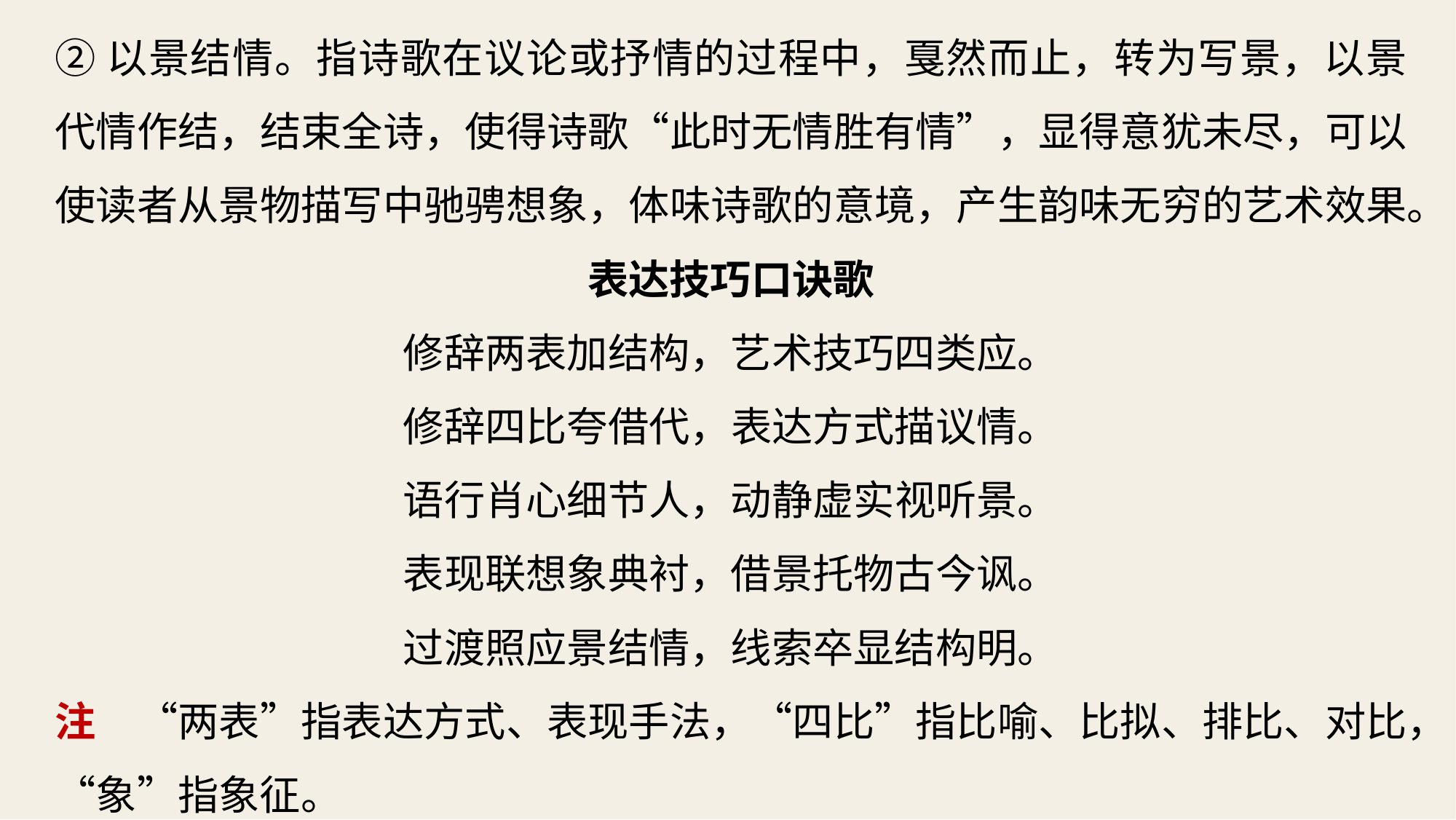

②以景结情。指诗歌在议论或抒情的过程中，戛然而止，转为写景，以景代情作结，结束全诗，使得诗歌“此时无情胜有情”，显得意犹未尽，可以使读者从景物描写中驰骋想象，体味诗歌的意境，产生韵味无穷的艺术效果。
表达技巧口诀歌
修辞两表加结构，艺术技巧四类应。
修辞四比夸借代，表达方式描议情。
语行肖心细节人，动静虚实视听景。
表现联想象典衬，借景托物古今讽。
过渡照应景结情，线索卒显结构明。
注　“两表”指表达方式、表现手法，“四比”指比喻、比拟、排比、对比，“象”指象征。